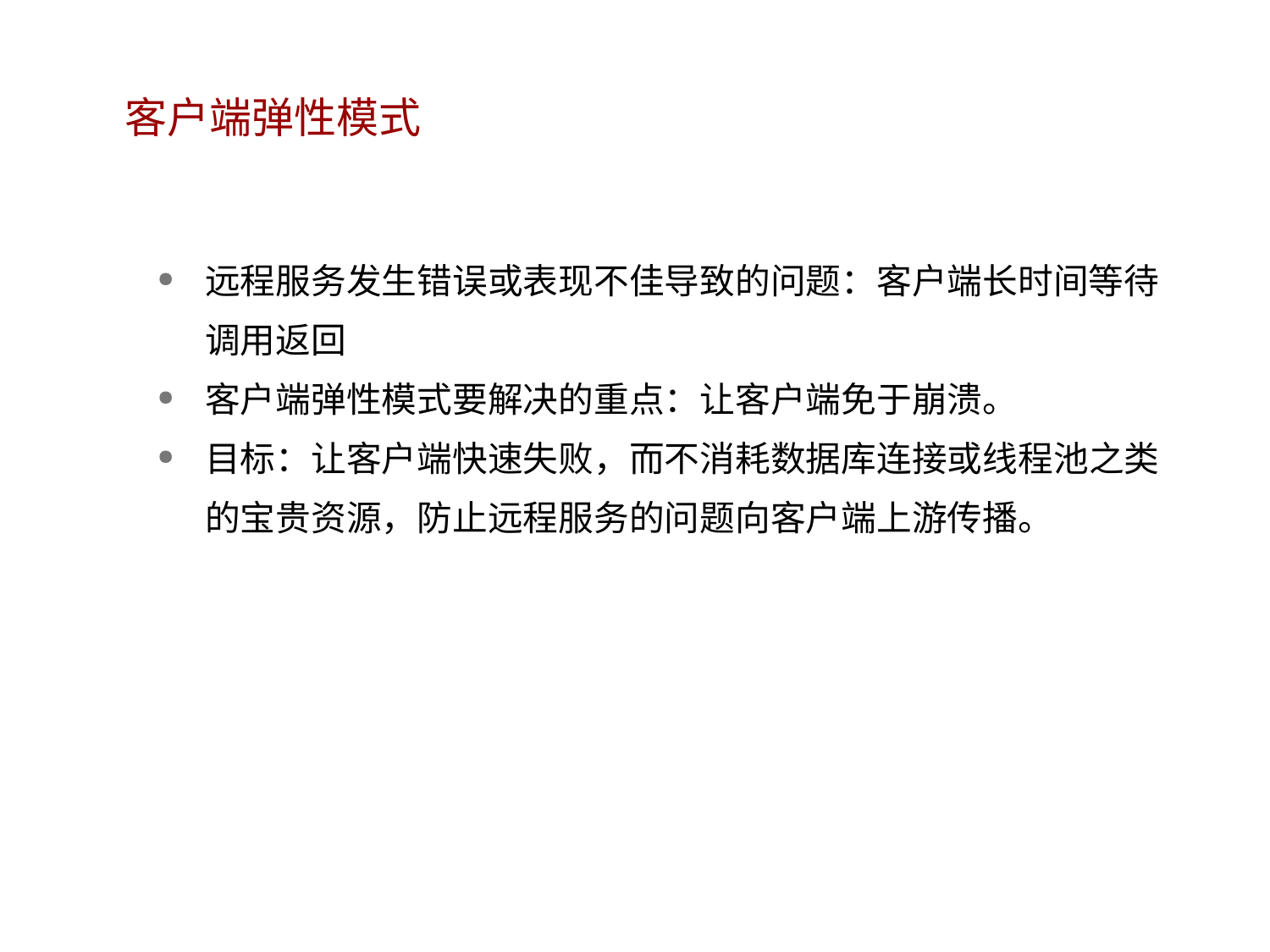

# 客户端弹性模式
远程服务发生错误或表现不佳导致的问题：客户端长时间等待调用返回
客户端弹性模式要解决的重点：让客户端免于崩溃。
目标：让客户端快速失败，而不消耗数据库连接或线程池之类的宝贵资源，防止远程服务的问题向客户端上游传播。